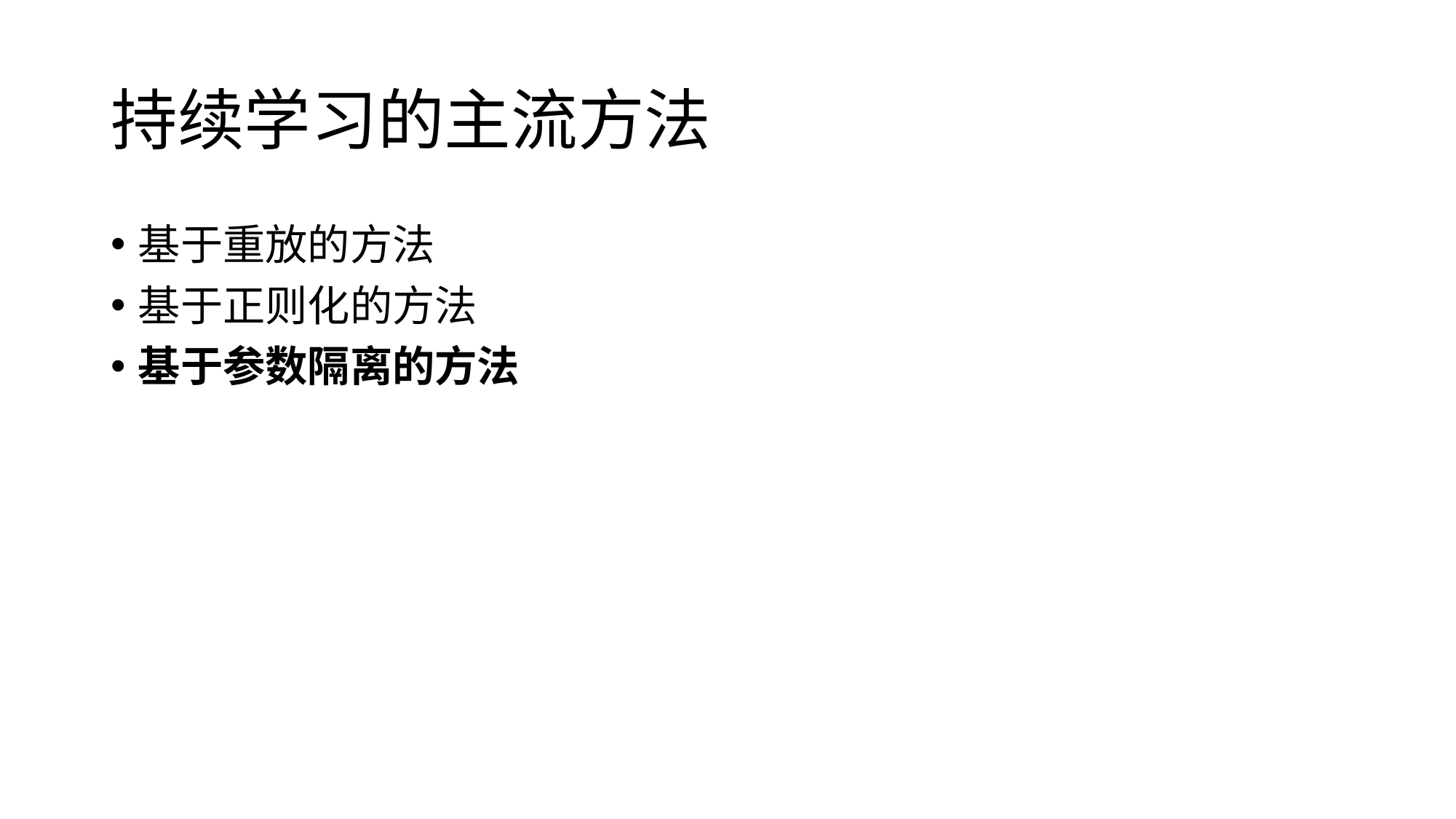

# 持续学习的主流方法
基于重放的方法
基于正则化的方法
基于参数隔离的方法